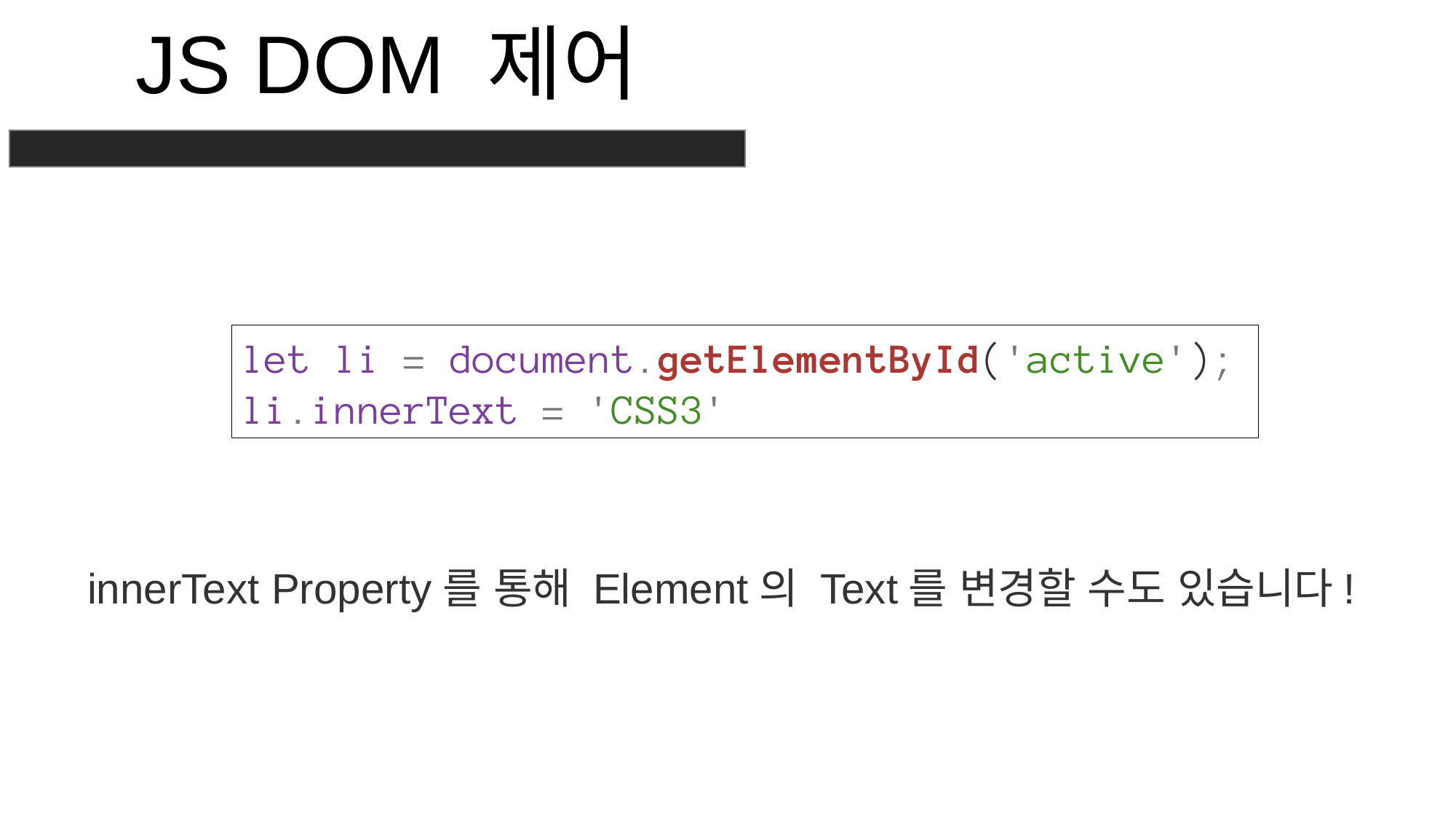

JS DOM 제어

let li = document.getElementById('active');
li.innerText = 'CSS3'

innerText Property를 통해 Element의 Text를 변경할 수도 있습니다!